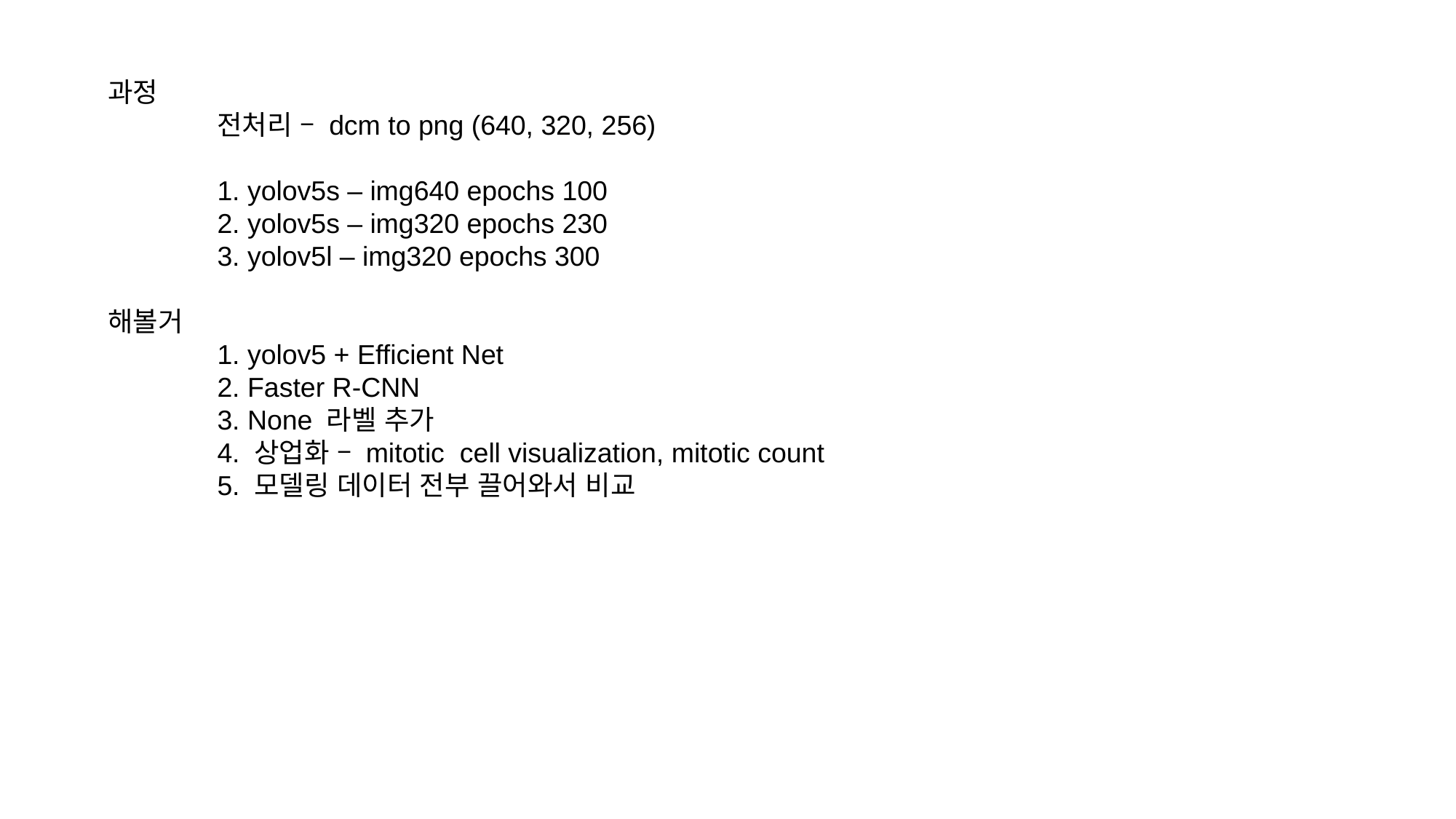

과정
	전처리 – dcm to png (640, 320, 256)

	1. yolov5s – img640 epochs 100
	2. yolov5s – img320 epochs 230
	3. yolov5l – img320 epochs 300

해볼거
	1. yolov5 + Efficient Net
	2. Faster R-CNN
	3. None 라벨 추가
	4. 상업화 – mitotic  cell visualization, mitotic count
	5. 모델링 데이터 전부 끌어와서 비교